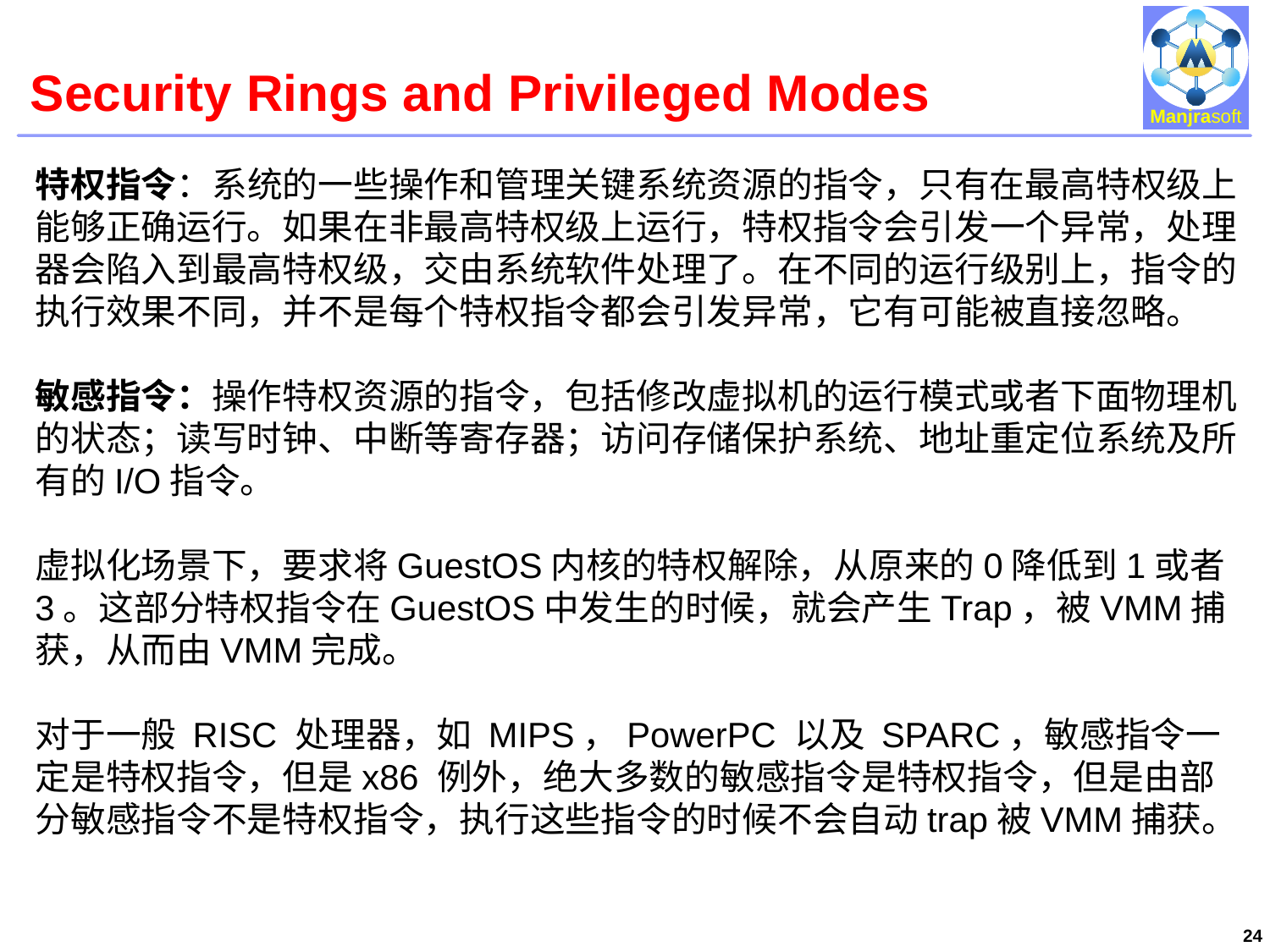

# Security Rings and Privileged Modes
特权指令：系统的一些操作和管理关键系统资源的指令，只有在最高特权级上能够正确运行。如果在非最高特权级上运行，特权指令会引发一个异常，处理器会陷入到最高特权级，交由系统软件处理了。在不同的运行级别上，指令的执行效果不同，并不是每个特权指令都会引发异常，它有可能被直接忽略。

敏感指令：操作特权资源的指令，包括修改虚拟机的运行模式或者下面物理机的状态；读写时钟、中断等寄存器；访问存储保护系统、地址重定位系统及所有的I/O指令。

虚拟化场景下，要求将GuestOS内核的特权解除，从原来的0降低到1或者3。这部分特权指令在GuestOS中发生的时候，就会产生Trap，被VMM捕获，从而由VMM完成。

对于一般 RISC 处理器，如 MIPS，PowerPC 以及 SPARC，敏感指令一定是特权指令，但是x86 例外，绝大多数的敏感指令是特权指令，但是由部分敏感指令不是特权指令，执行这些指令的时候不会自动trap被VMM捕获。
24